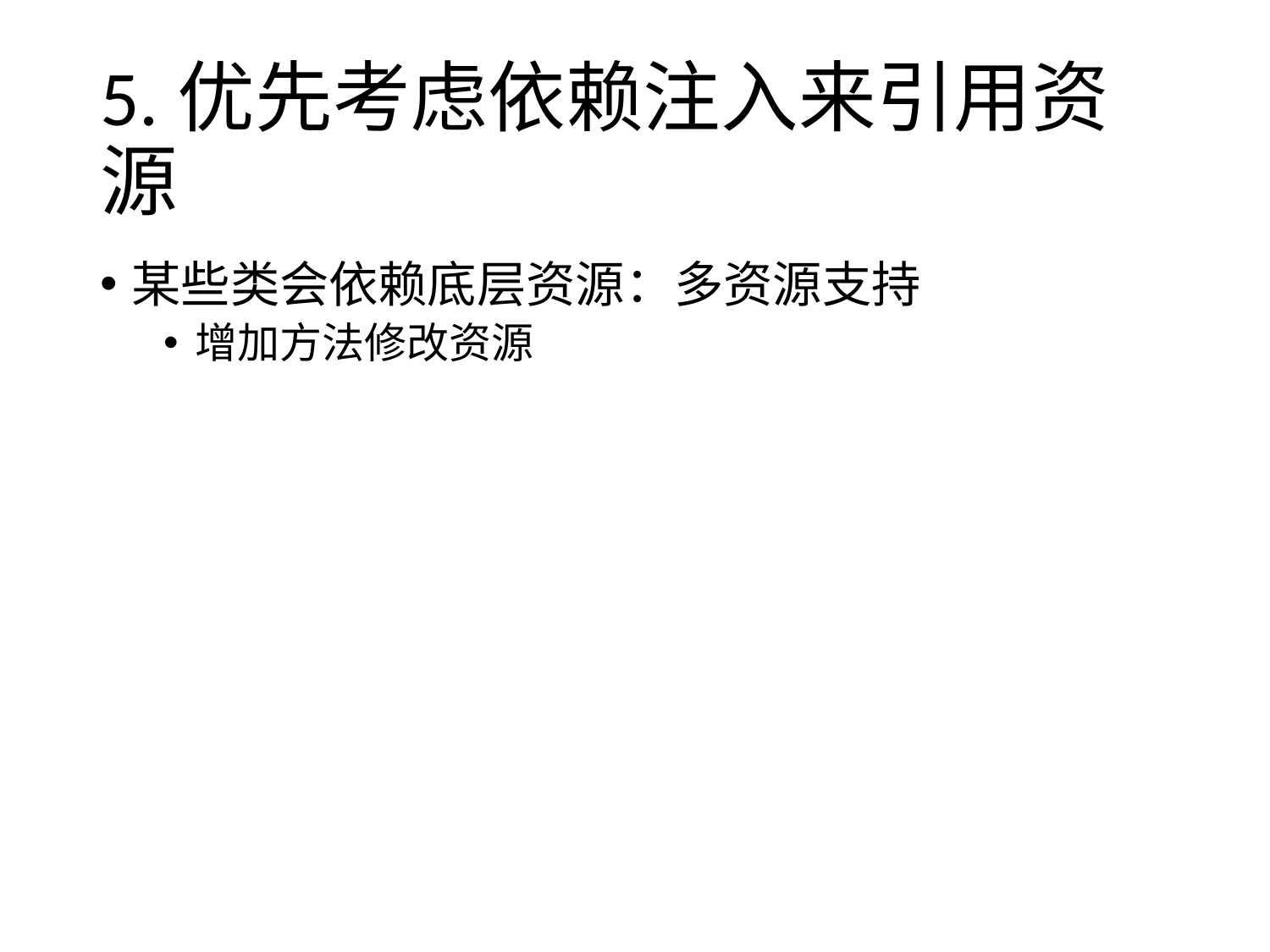

# 5.优先考虑依赖注入来引用资源
某些类会依赖底层资源：多资源支持
增加方法修改资源